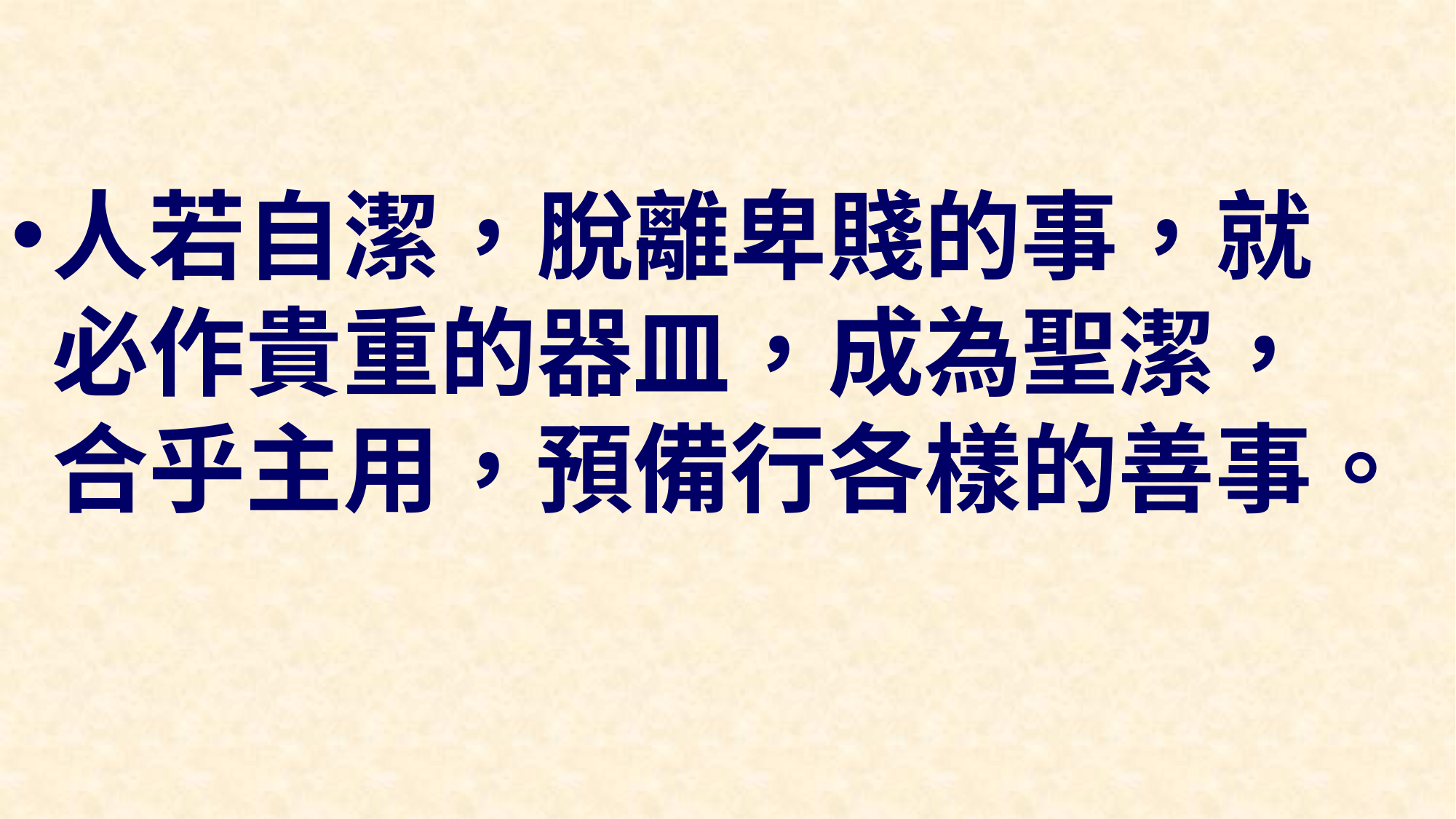

人若自潔，脫離卑賤的事，就必作貴重的器皿，成為聖潔，合乎主用，預備行各樣的善事。